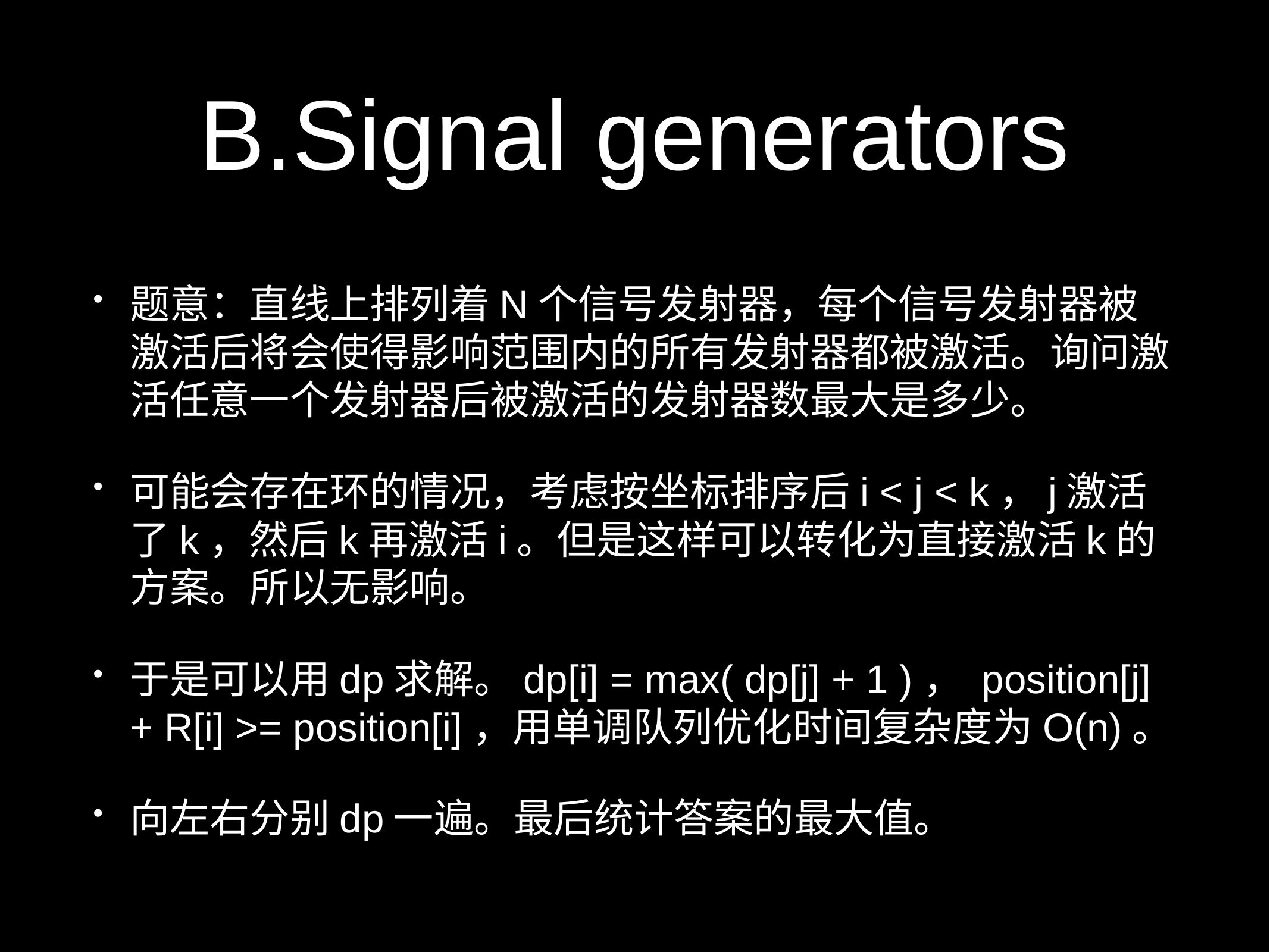

# B.Signal generators
题意：直线上排列着N个信号发射器，每个信号发射器被激活后将会使得影响范围内的所有发射器都被激活。询问激活任意一个发射器后被激活的发射器数最大是多少。
可能会存在环的情况，考虑按坐标排序后i < j < k，j激活了k，然后k再激活i。但是这样可以转化为直接激活k的方案。所以无影响。
于是可以用dp求解。dp[i] = max( dp[j] + 1 )， position[j] + R[i] >= position[i]，用单调队列优化时间复杂度为O(n)。
向左右分别dp一遍。最后统计答案的最大值。